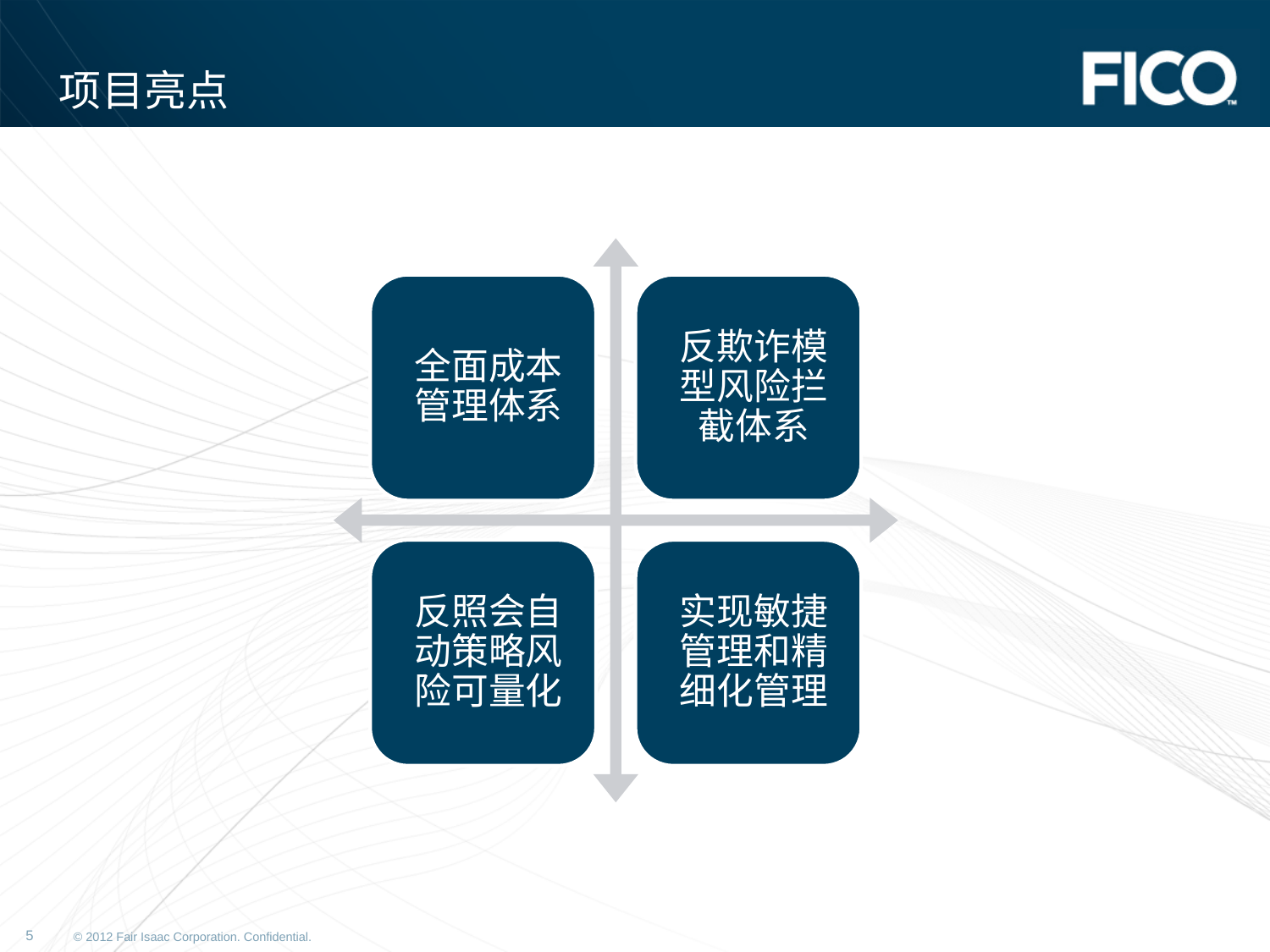

# 项目亮点
全面成本管理体系
反欺诈模型风险拦截体系
反照会自动策略风险可量化
实现敏捷管理和精细化管理